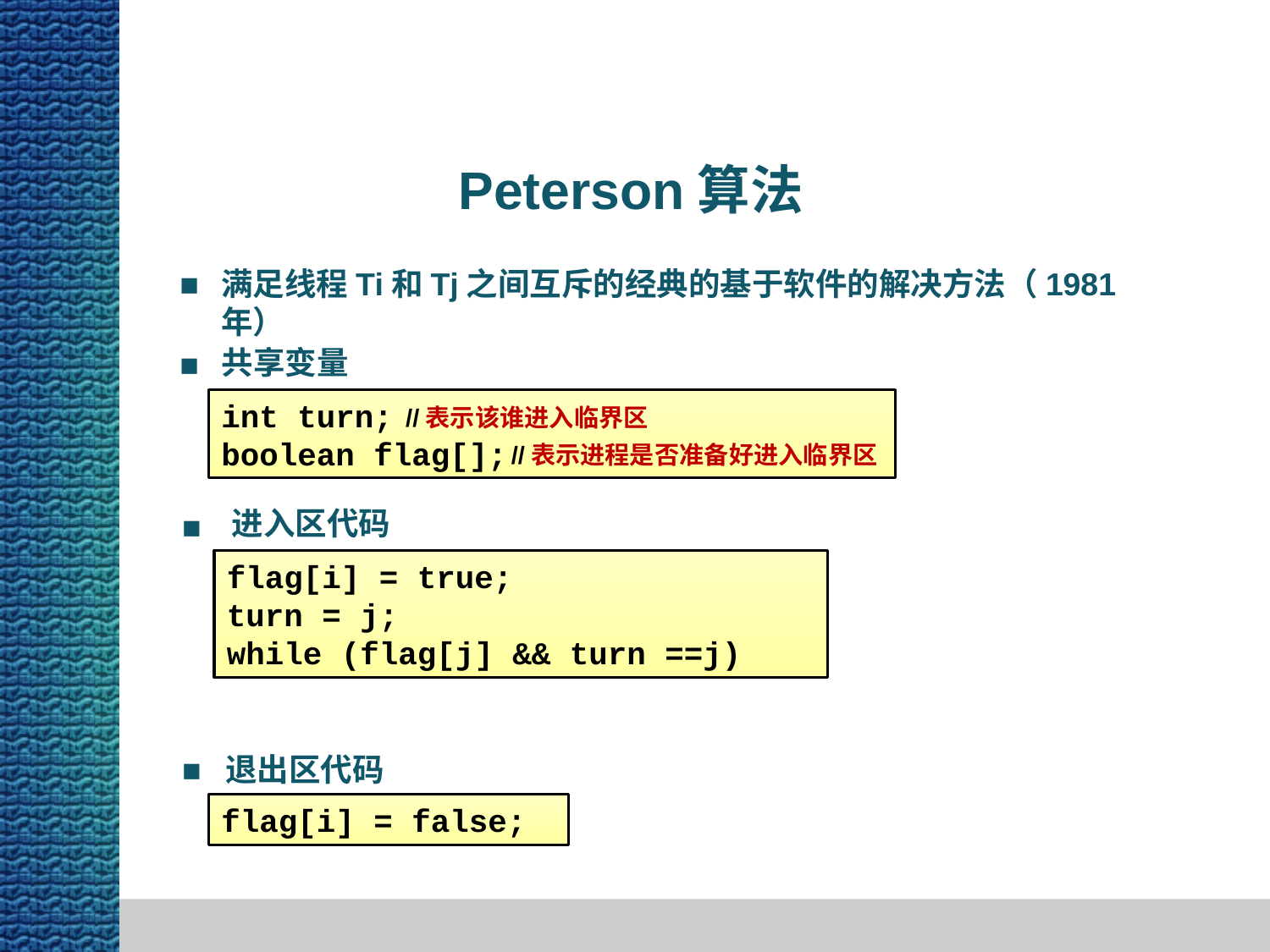

Peterson算法
■
满足线程Ti和Tj之间互斥的经典的基于软件的解决方法（1981年）
共享变量
■
int turn;
boolean flag[];
//表示该谁进入临界区
//表示进程是否准备好进入临界区
进入区代码
■
flag[i] = true;
turn = j;
while (flag[j] && turn ==j)
退出区代码
■
flag[i] = false;